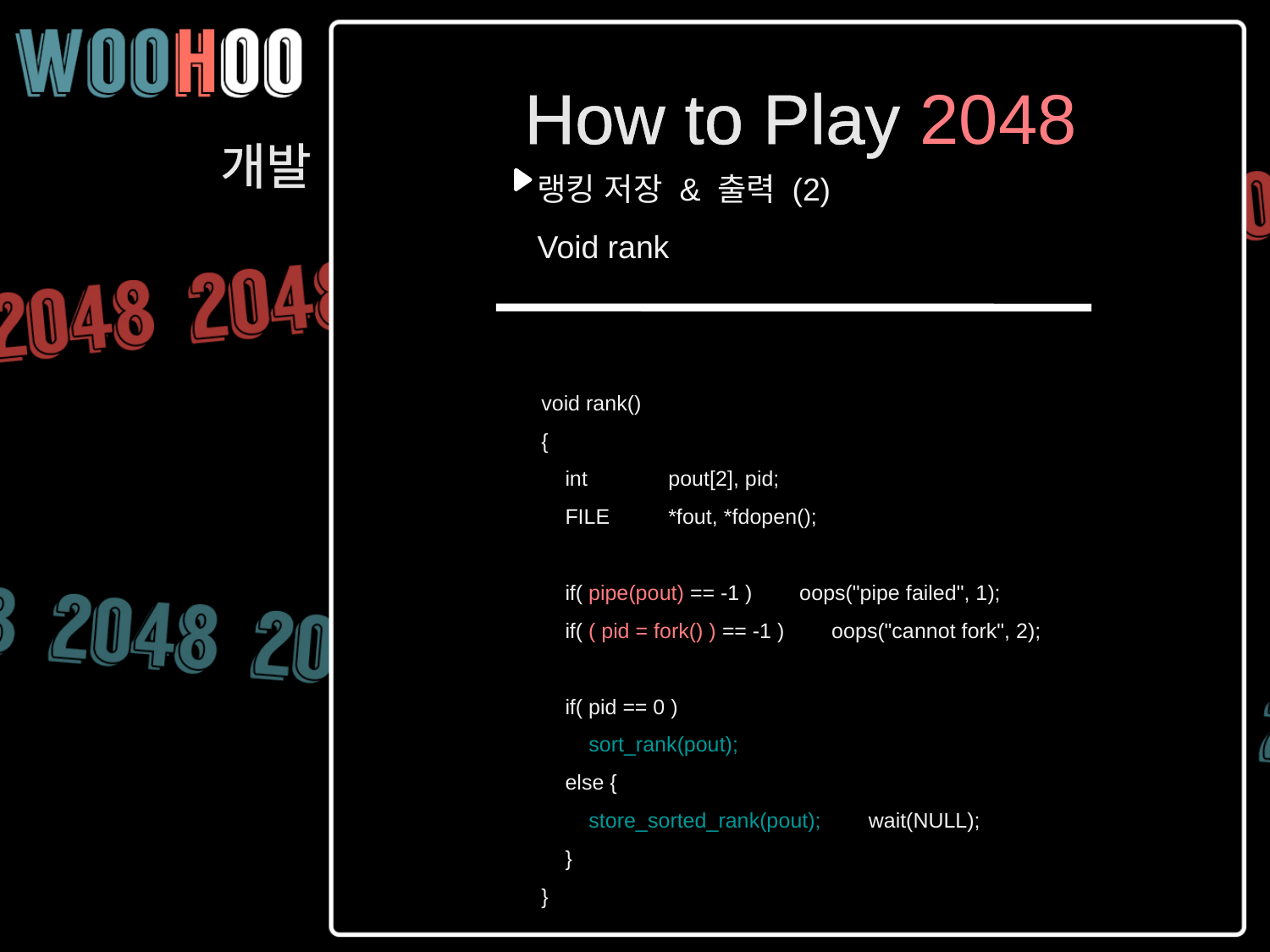

How to Play 2048
개발
랭킹 저장 & 출력 (2)
Void rank

void rank()
{
    int	pout[2], pid;
    FILE	*fout, *fdopen();

    if( pipe(pout) == -1 )        oops("pipe failed", 1);
    if( ( pid = fork() ) == -1 )        oops("cannot fork", 2);

    if( pid == 0 )
        sort_rank(pout);
    else {
        store_sorted_rank(pout);        wait(NULL);
    }
}